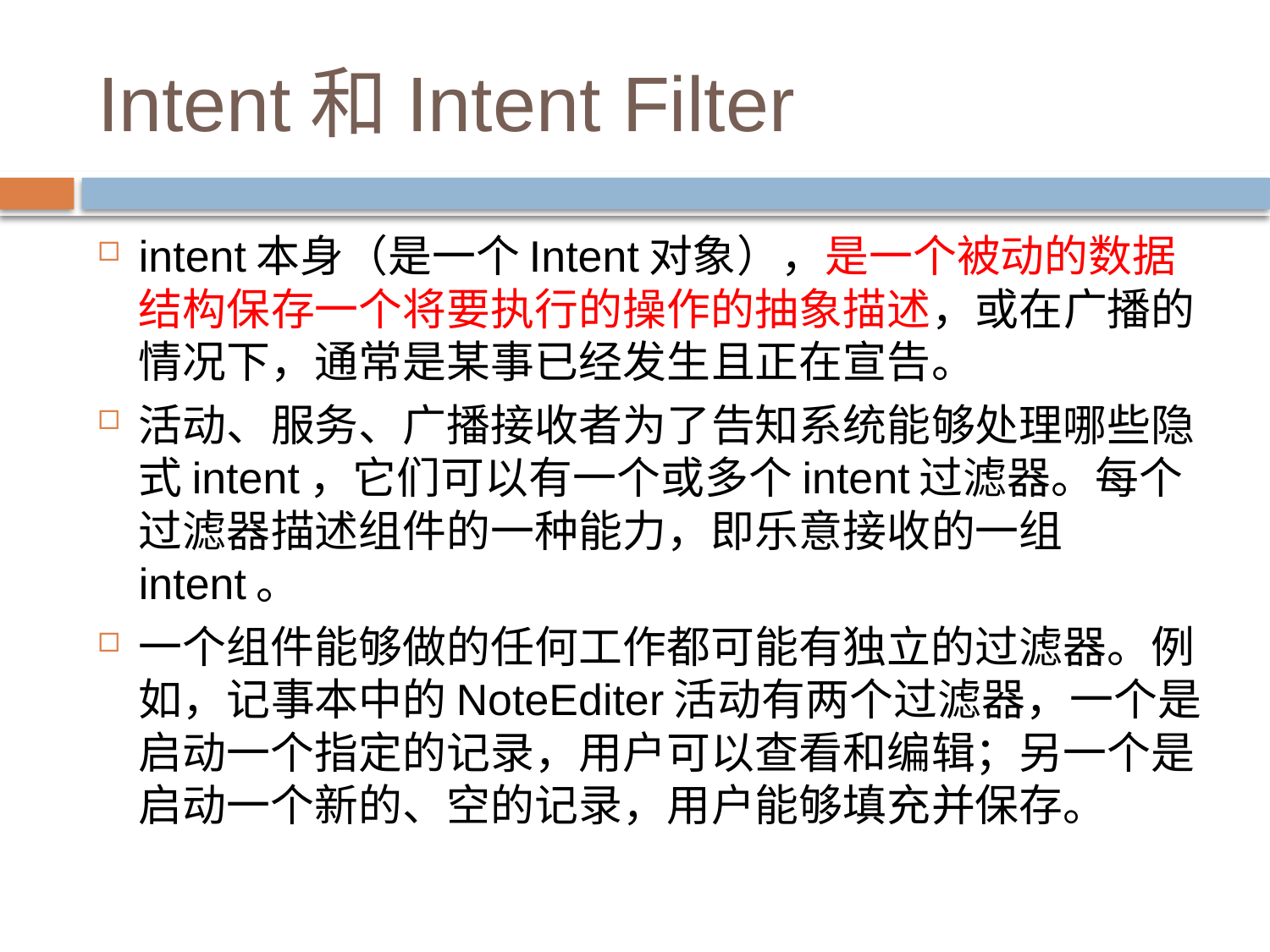

# Intent和Intent Filter
intent本身（是一个Intent对象），是一个被动的数据结构保存一个将要执行的操作的抽象描述，或在广播的情况下，通常是某事已经发生且正在宣告。
活动、服务、广播接收者为了告知系统能够处理哪些隐式intent，它们可以有一个或多个intent过滤器。每个过滤器描述组件的一种能力，即乐意接收的一组intent。
一个组件能够做的任何工作都可能有独立的过滤器。例如，记事本中的NoteEditer活动有两个过滤器，一个是启动一个指定的记录，用户可以查看和编辑；另一个是启动一个新的、空的记录，用户能够填充并保存。